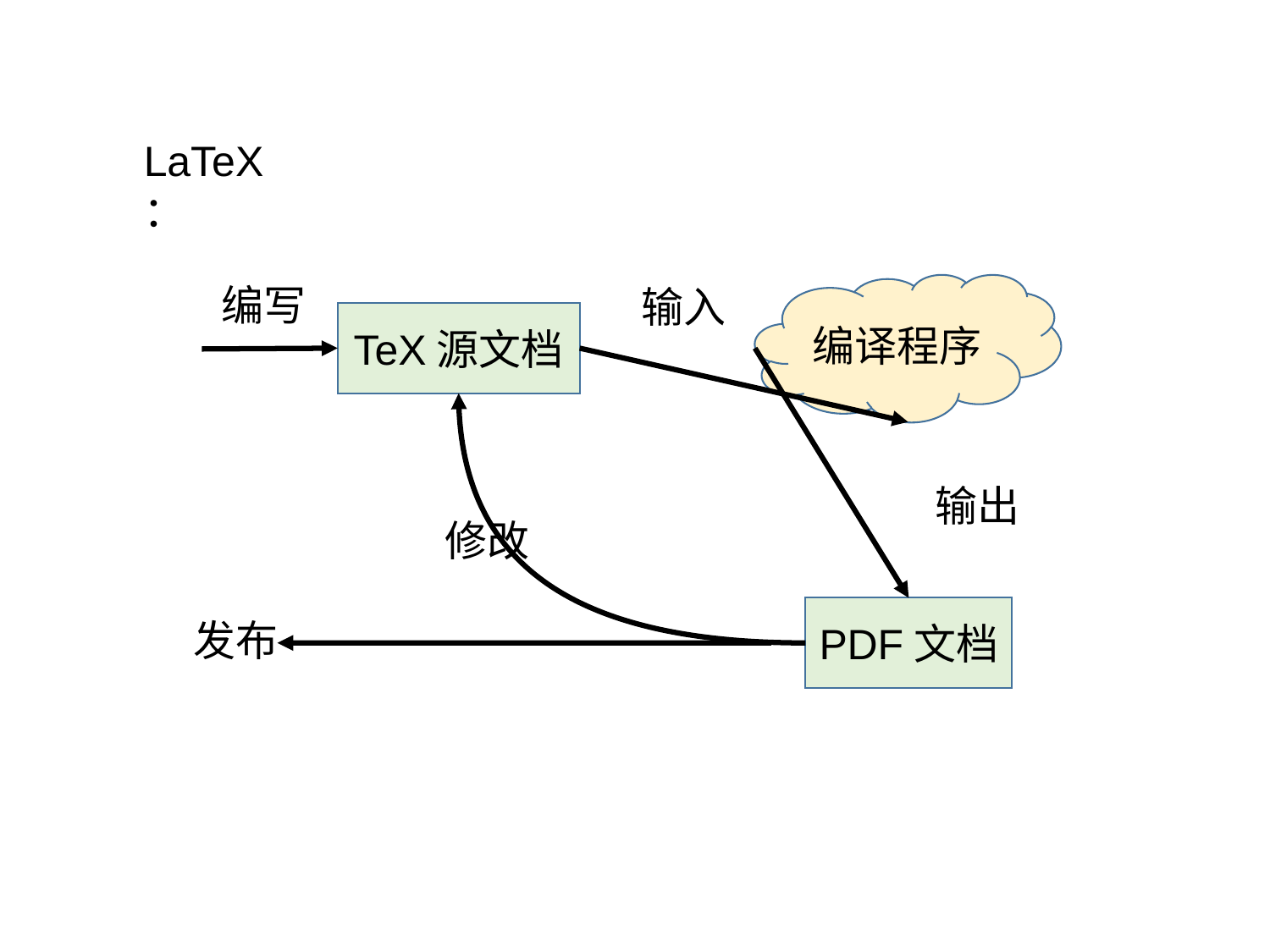

LaTeX：
编译程序
编写
输入
TeX源文档
输出
修改
PDF文档
发布